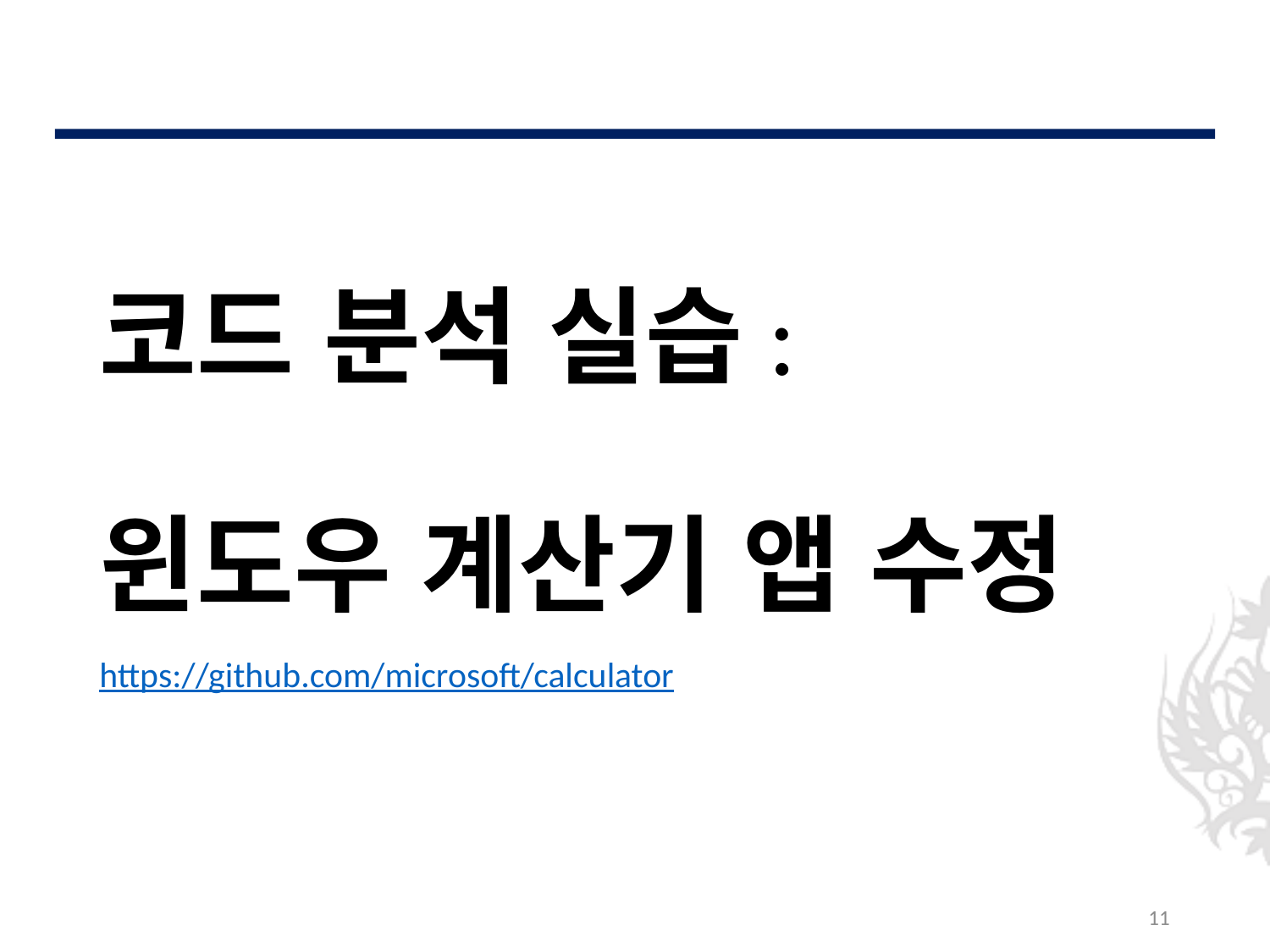

# 코드 분석 실습: 윈도우 계산기 앱 수정
https://github.com/microsoft/calculator
11